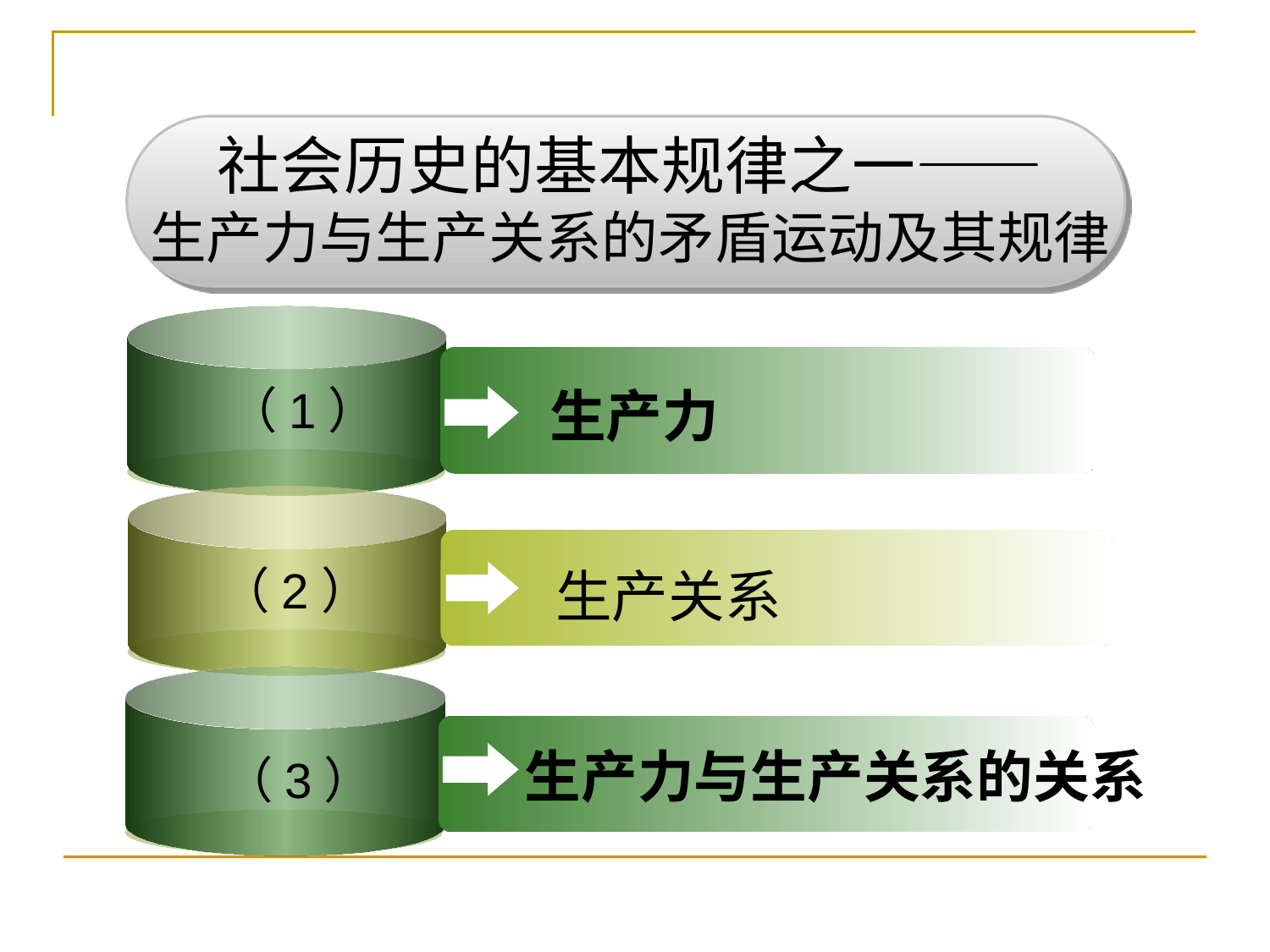

社会历史的基本规律之一——
生产力与生产关系的矛盾运动及其规律

  （1）
 生产力

 （2）
 生产关系

生产力与生产关系的关系

  （3）